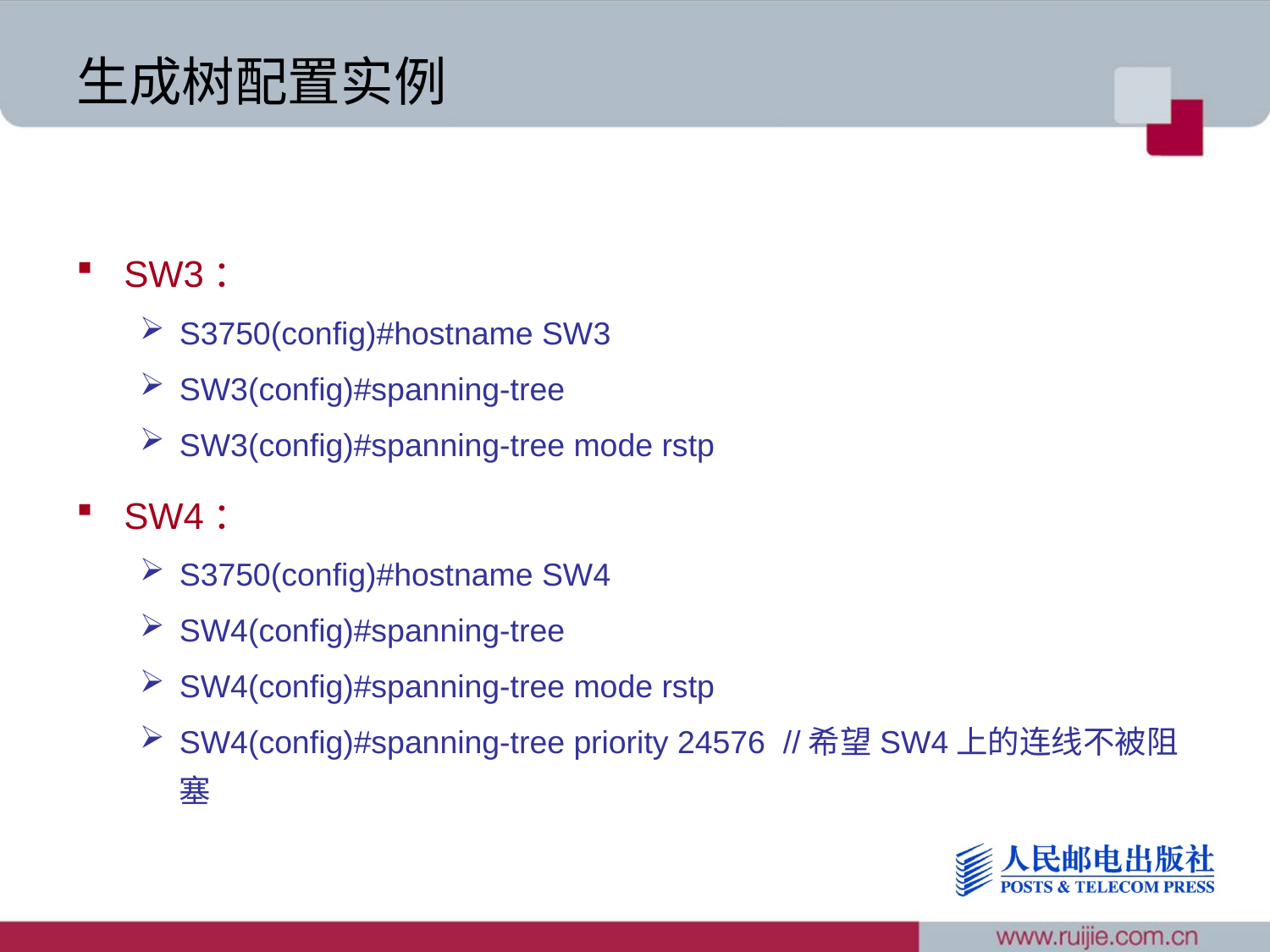

# 生成树配置实例
SW3：
S3750(config)#hostname SW3
SW3(config)#spanning-tree
SW3(config)#spanning-tree mode rstp
SW4：
S3750(config)#hostname SW4
SW4(config)#spanning-tree
SW4(config)#spanning-tree mode rstp
SW4(config)#spanning-tree priority 24576  //希望SW4上的连线不被阻塞